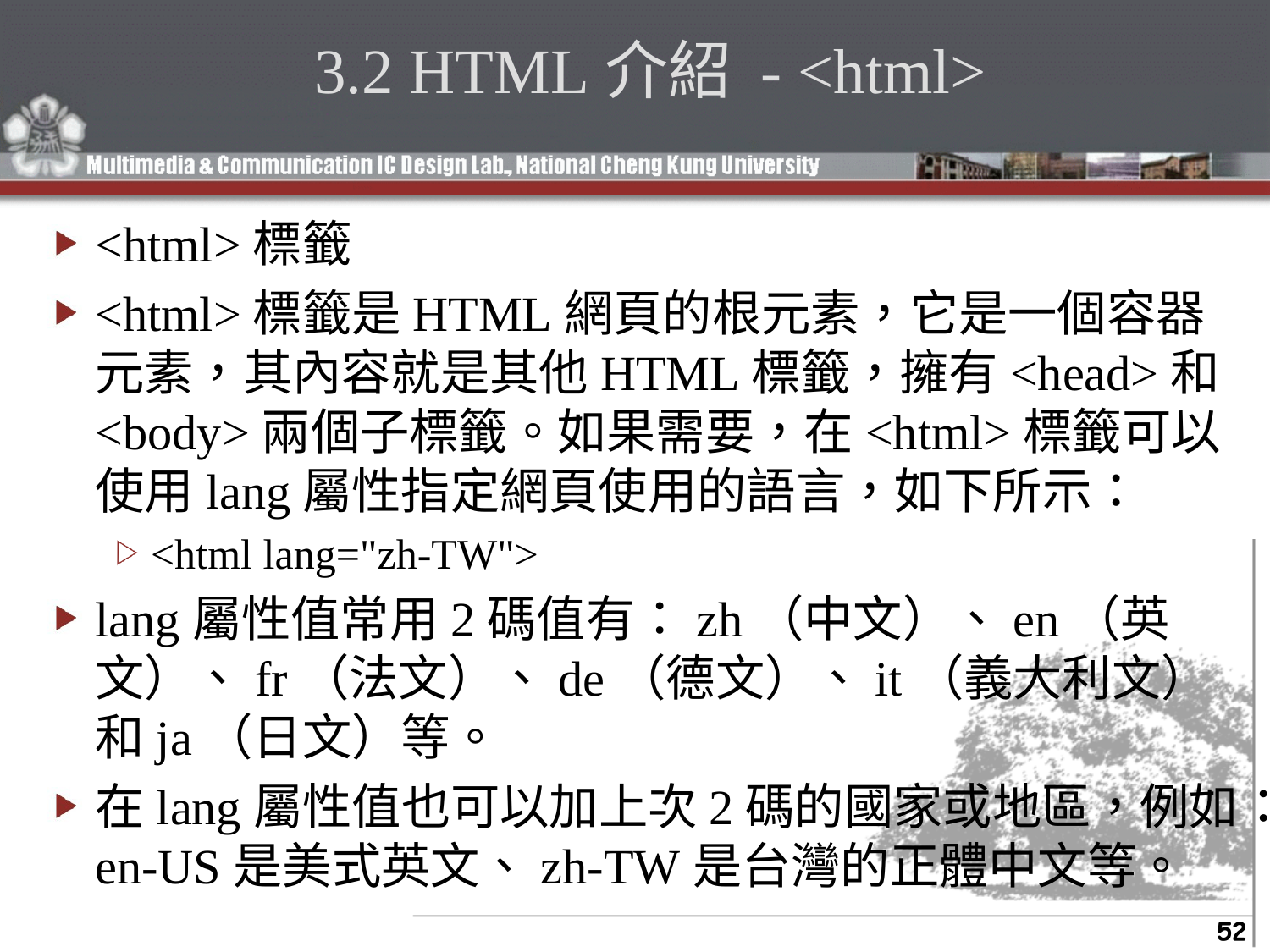

# 3.2 HTML介紹 - <html>
<html>標籤
<html>標籤是HTML網頁的根元素，它是一個容器元素，其內容就是其他HTML標籤，擁有<head>和<body>兩個子標籤。如果需要，在<html>標籤可以使用lang屬性指定網頁使用的語言，如下所示：
<html lang="zh-TW">
lang屬性值常用2碼值有：zh（中文）、en（英文）、fr（法文）、de（德文）、it（義大利文）和ja（日文）等。
在lang屬性值也可以加上次2碼的國家或地區，例如：en-US是美式英文、zh-TW是台灣的正體中文等。
52